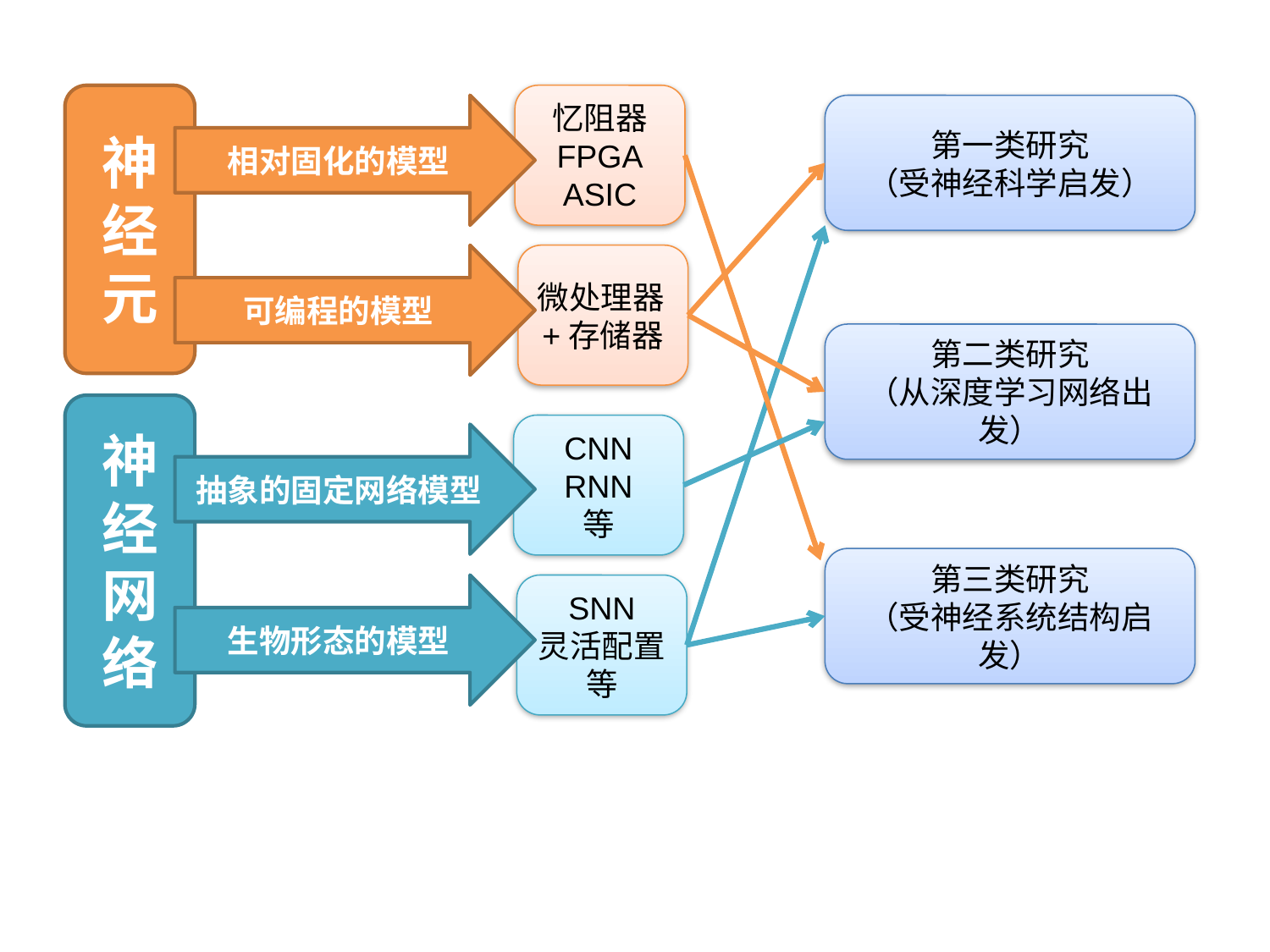

神经元
忆阻器
FPGA
ASIC
相对固化的模型
第一类研究
（受神经科学启发）
可编程的模型
微处理器+存储器
第二类研究
（从深度学习网络出发）
神经网络
CNN
RNN
等
抽象的固定网络模型
第三类研究
（受神经系统结构启发）
生物形态的模型
SNN
灵活配置
等